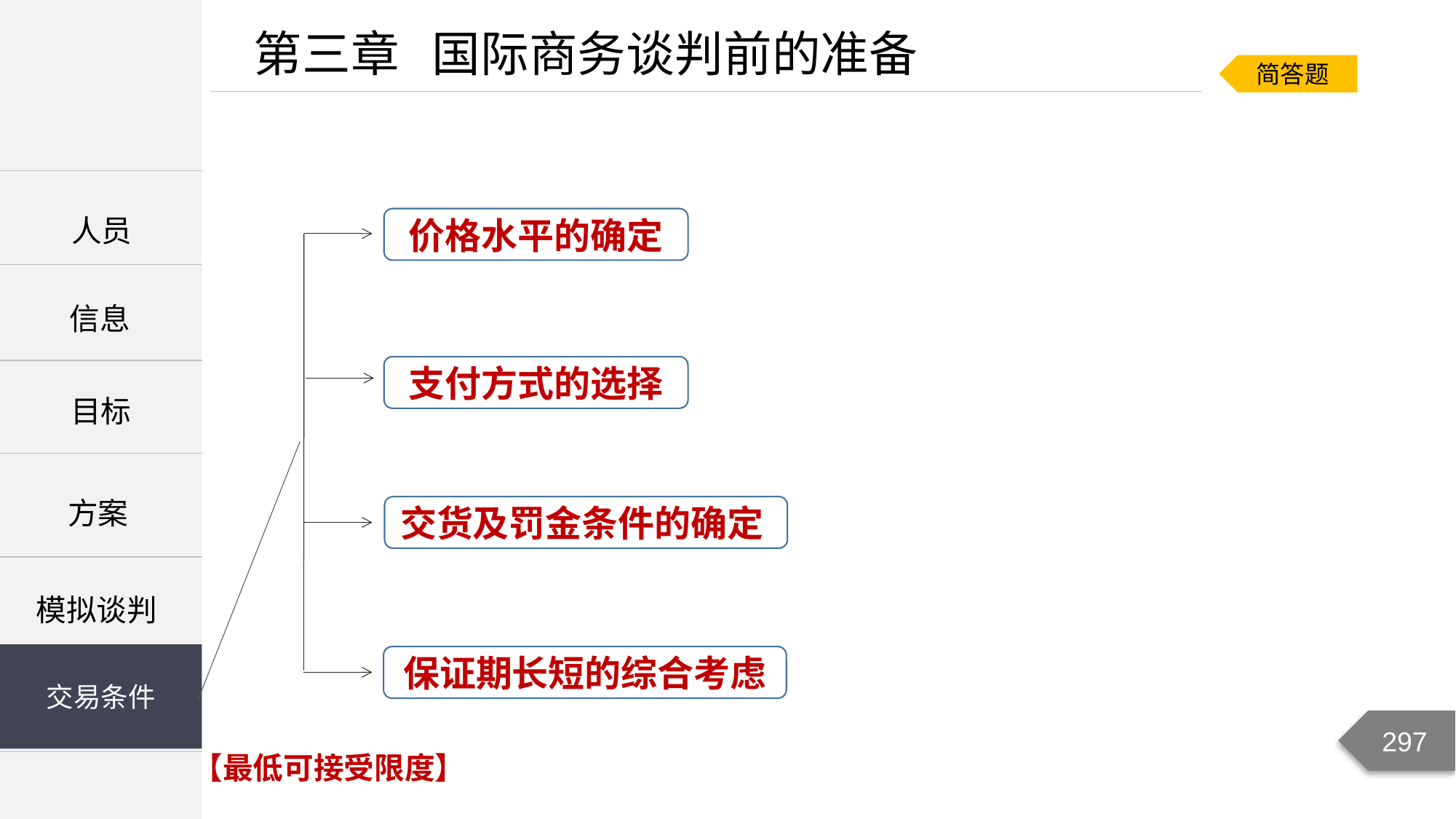

第三章   国际商务谈判前的准备
简答题
|  |
| --- |
|  |
|  |
人员
价格水平的确定

信息
支付方式的选择
目标
方案
交货及罚金条件的确定
模拟谈判
交易条件

保证期长短的综合考虑
交易条件
297
【最低可接受限度】